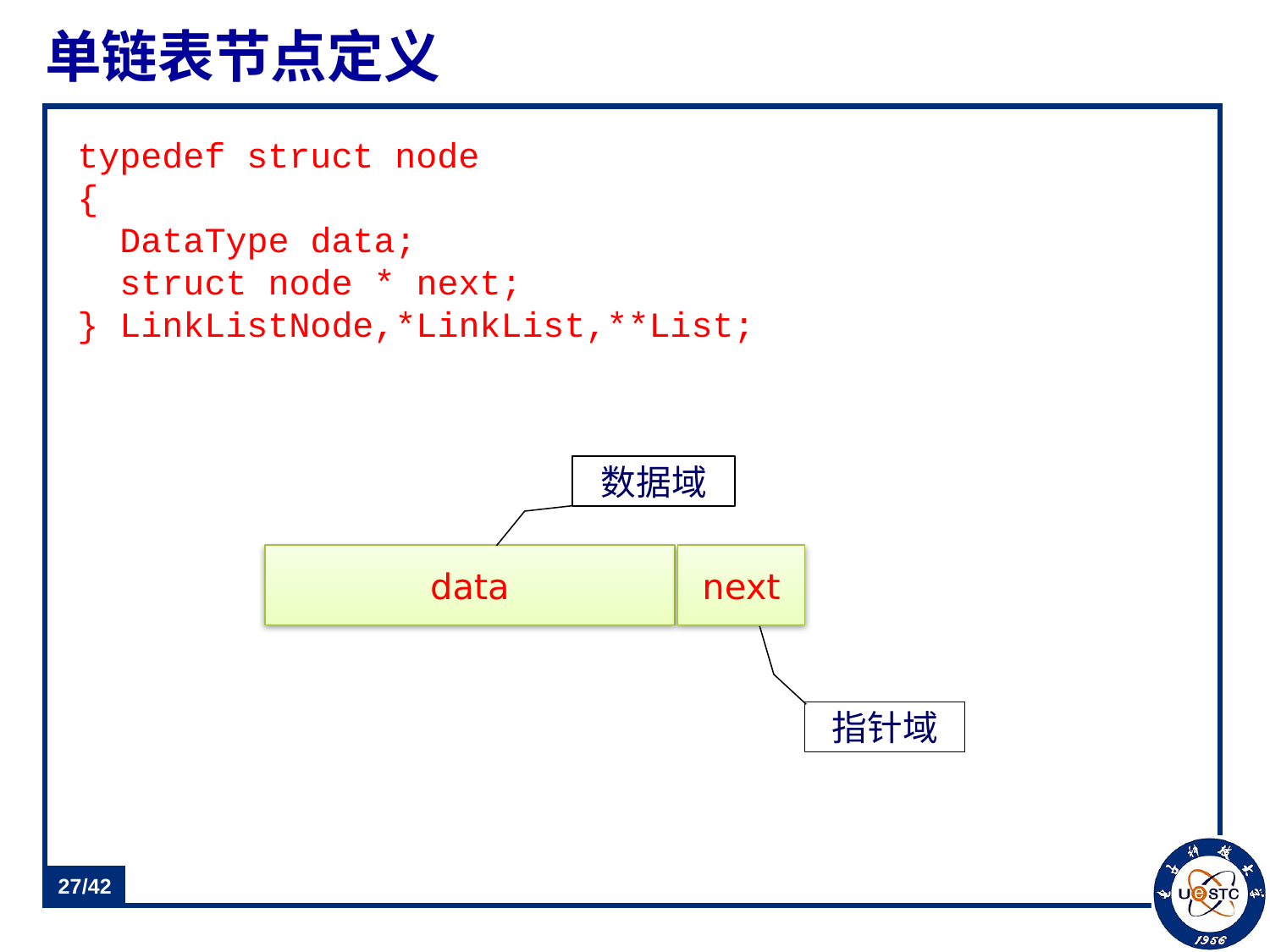

# 单链表节点定义
typedef struct node
{
  DataType data;
  struct node * next;
} LinkListNode,*LinkList,**List;
数据域
data
next
指针域
27/42